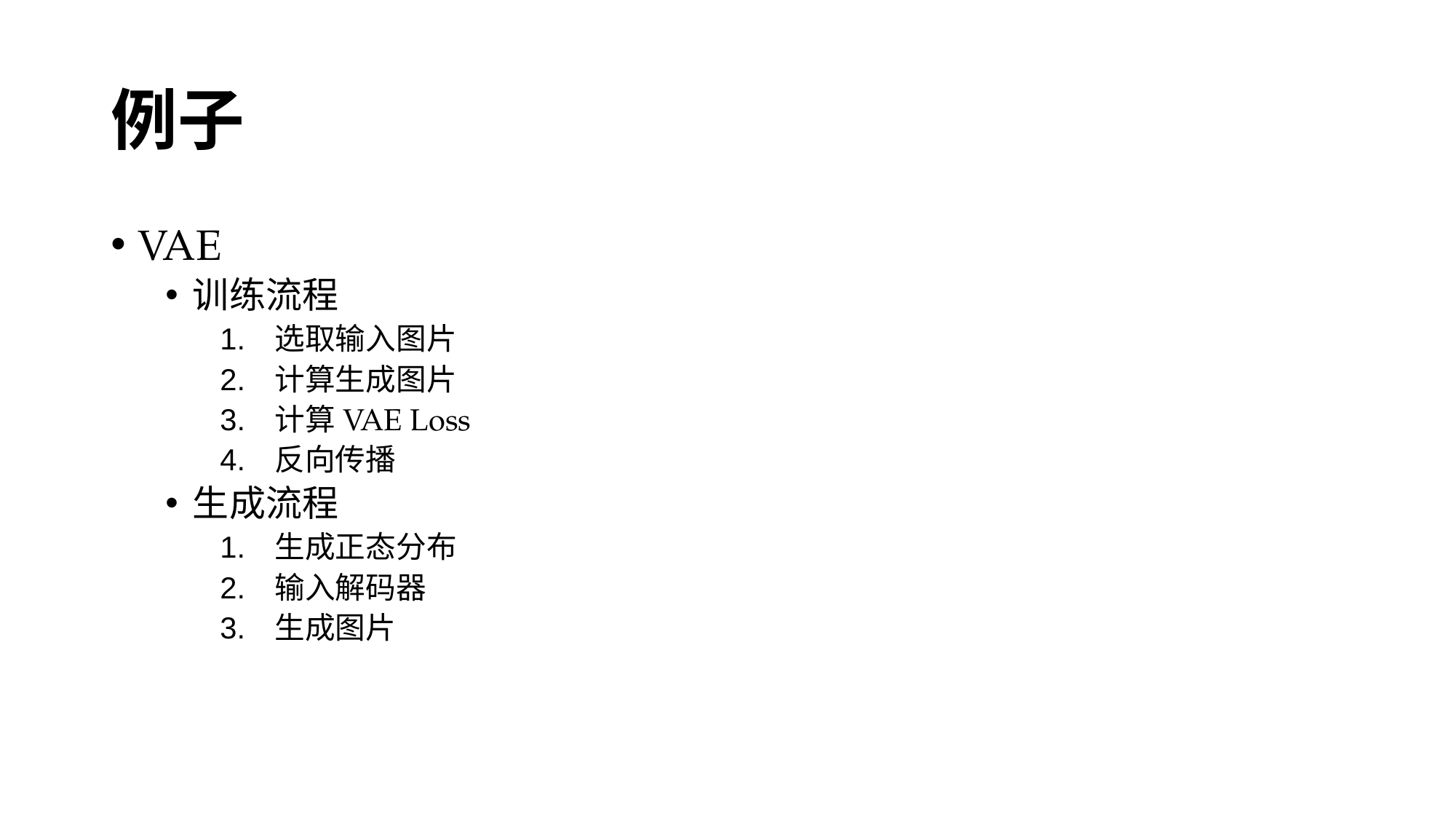

# 例子
VAE
训练流程
选取输入图片
计算生成图片
计算VAE Loss
反向传播
生成流程
生成正态分布
输入解码器
生成图片